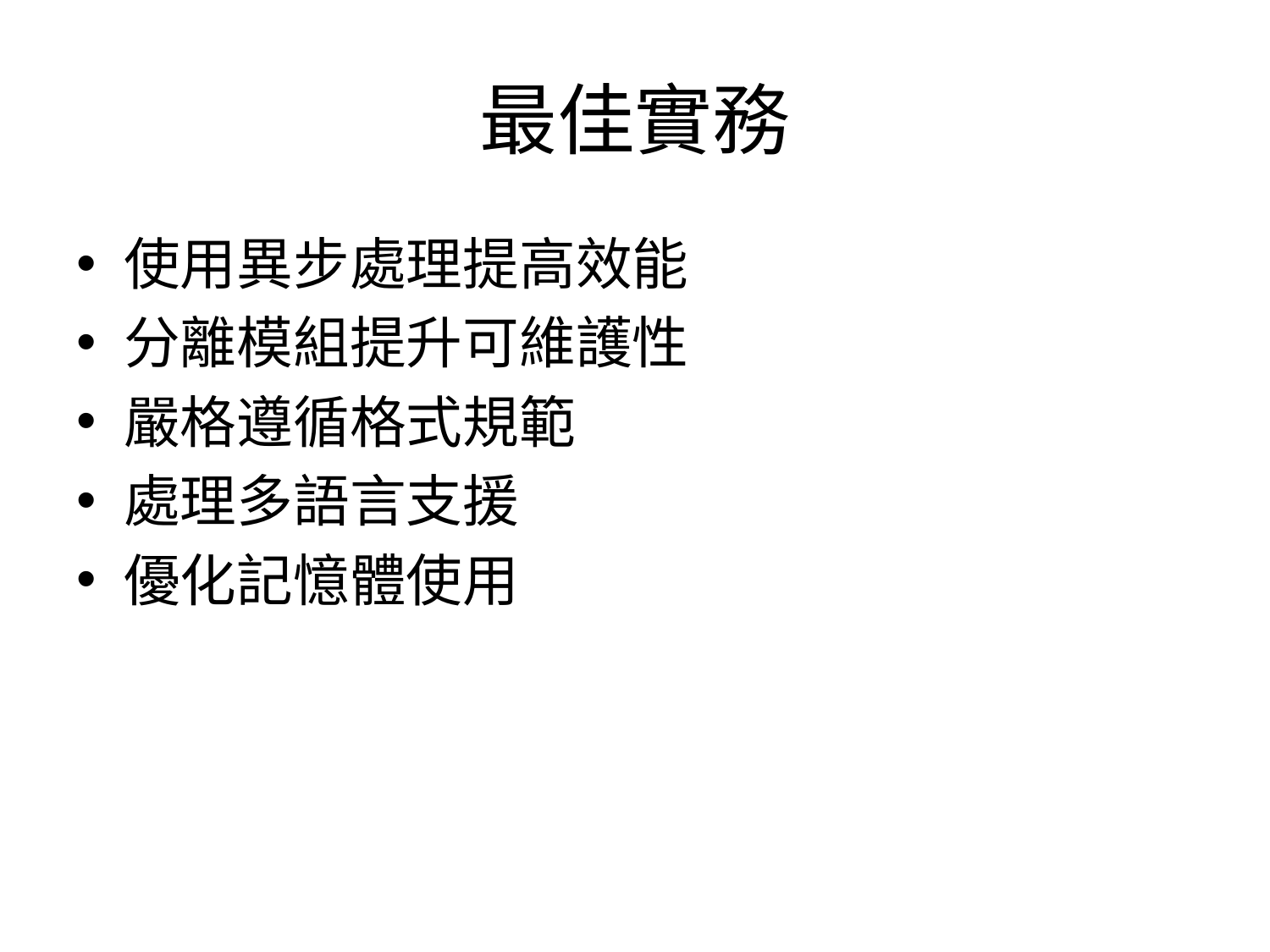

# 最佳實務
使用異步處理提高效能
分離模組提升可維護性
嚴格遵循格式規範
處理多語言支援
優化記憶體使用